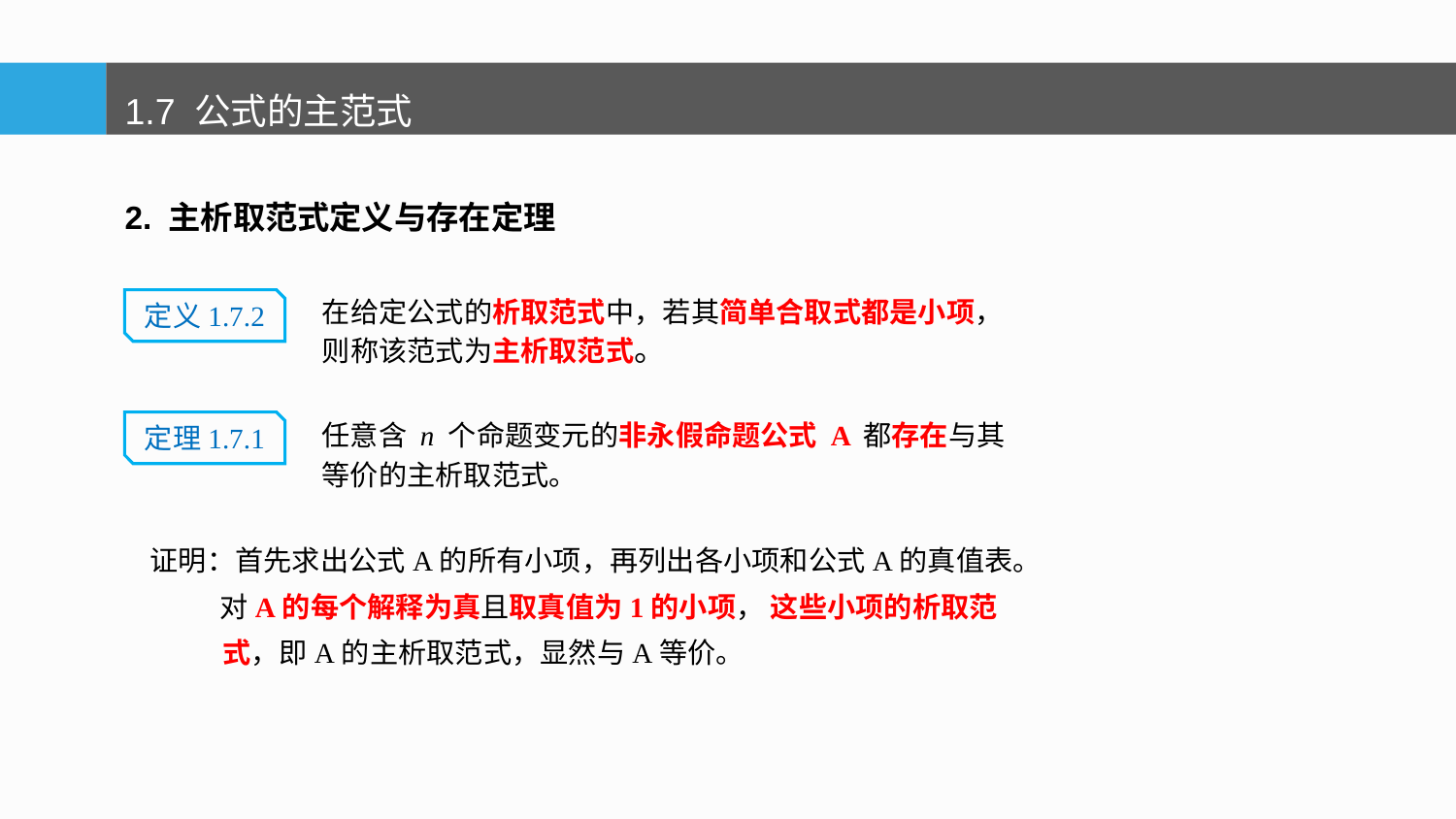

1.7 公式的主范式

2. 主析取范式定义与存在定理
在给定公式的析取范式中，若其简单合取式都是小项，
则称该范式为主析取范式。
定义1.7.2
任意含 n 个命题变元的非永假命题公式 A 都存在与其
等价的主析取范式。
定理1.7.1
证明：首先求出公式A的所有小项，再列出各小项和公式A的真值表。
          对A的每个解释为真且取真值为1的小项， 这些小项的析取范
          式，即A的主析取范式，显然与A等价。